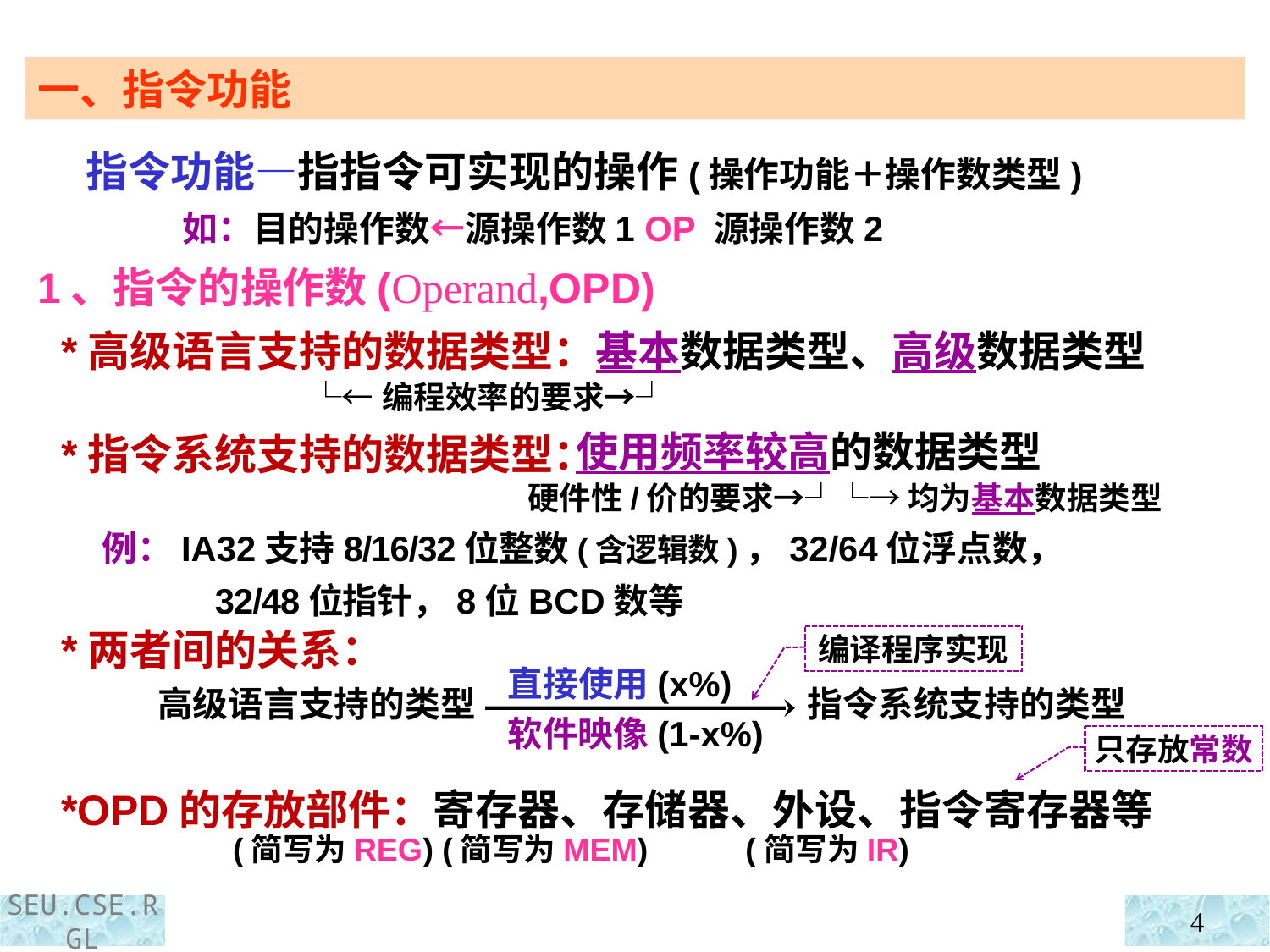

一、指令功能
    指令功能—指指令可实现的操作(操作功能＋操作数类型)
                 如：目的操作数←源操作数1 OP 源操作数2
1、指令的操作数(Operand,OPD)
  *高级语言支持的数据类型：基本数据类型、高级数据类型
                                      └←编程效率的要求→┘
  *指令系统支持的数据类型：

  *两者间的关系：
    使用频率较高的数据类型
硬件性/价的要求→┘└→ 均为基本数据类型
       例：IA32支持8/16/32位整数(含逻辑数)，32/64位浮点数，
                    32/48位指针，8位BCD数等
编译程序实现
直接使用(x%)
高级语言支持的类型
指令系统支持的类型

软件映像(1-x%)
只存放常数
  *OPD的存放部件：寄存器、存储器、外设、指令寄存器等
                      (简写为REG) (简写为MEM)           (简写为IR)
4